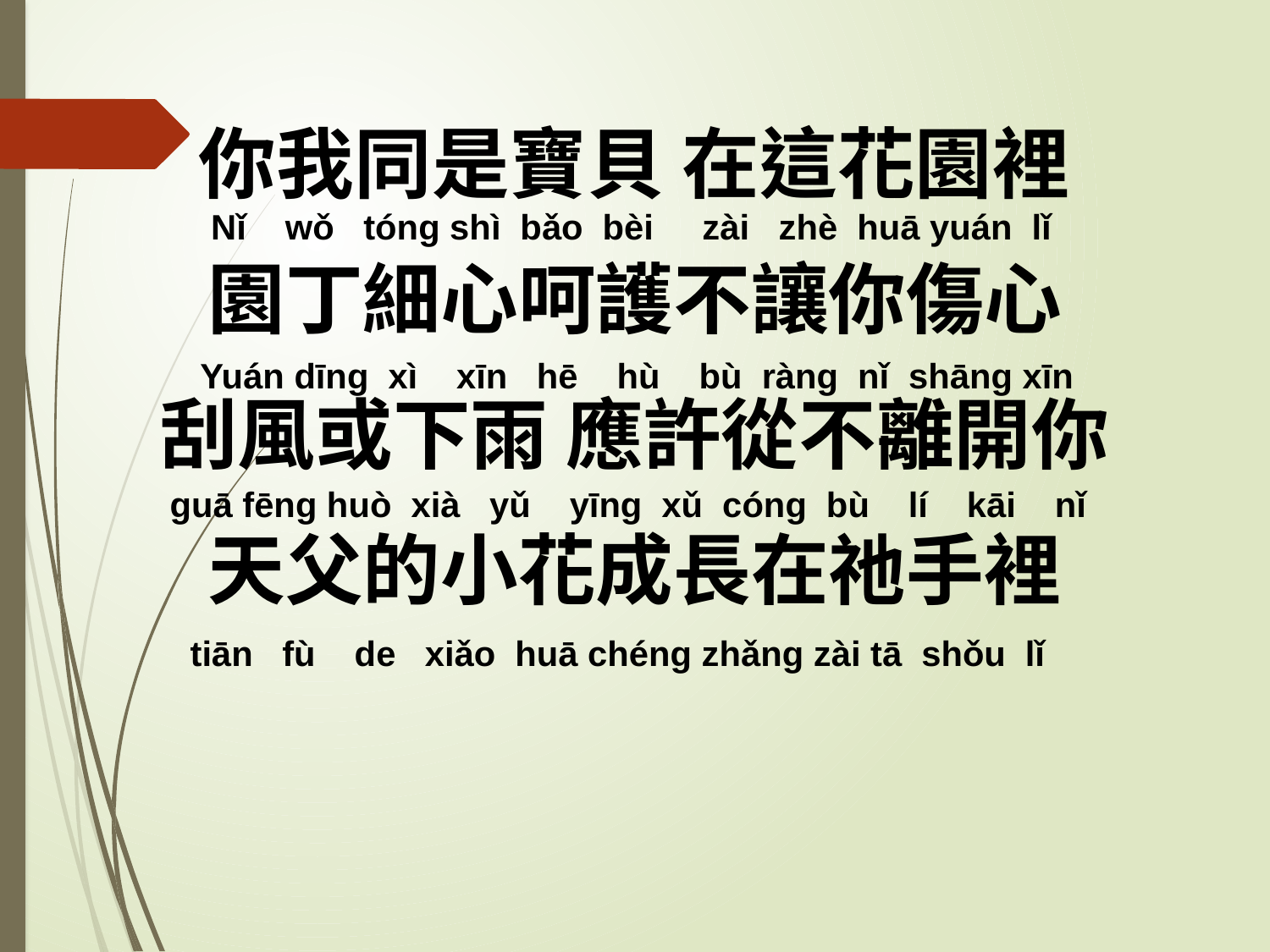

#
你我同是寶貝 在這花園裡
園丁細心呵護不讓你傷心
刮風或下雨 應許從不離開你
天父的小花成長在祂手裡

Nǐ    wǒ   tóng shì  bǎo  bèi     zài   zhè  huā yuán  lǐ

     Yuán dīng  xì    xīn   hē    hù    bù  ràng  nǐ  shāng xīn
       guā fēng huò  xià   yǔ    yīng  xǔ  cóng  bù    lí    kāi    nǐ
     tiān   fù    de   xiǎo  huā chéng zhǎng zài tā  shǒu  lǐ